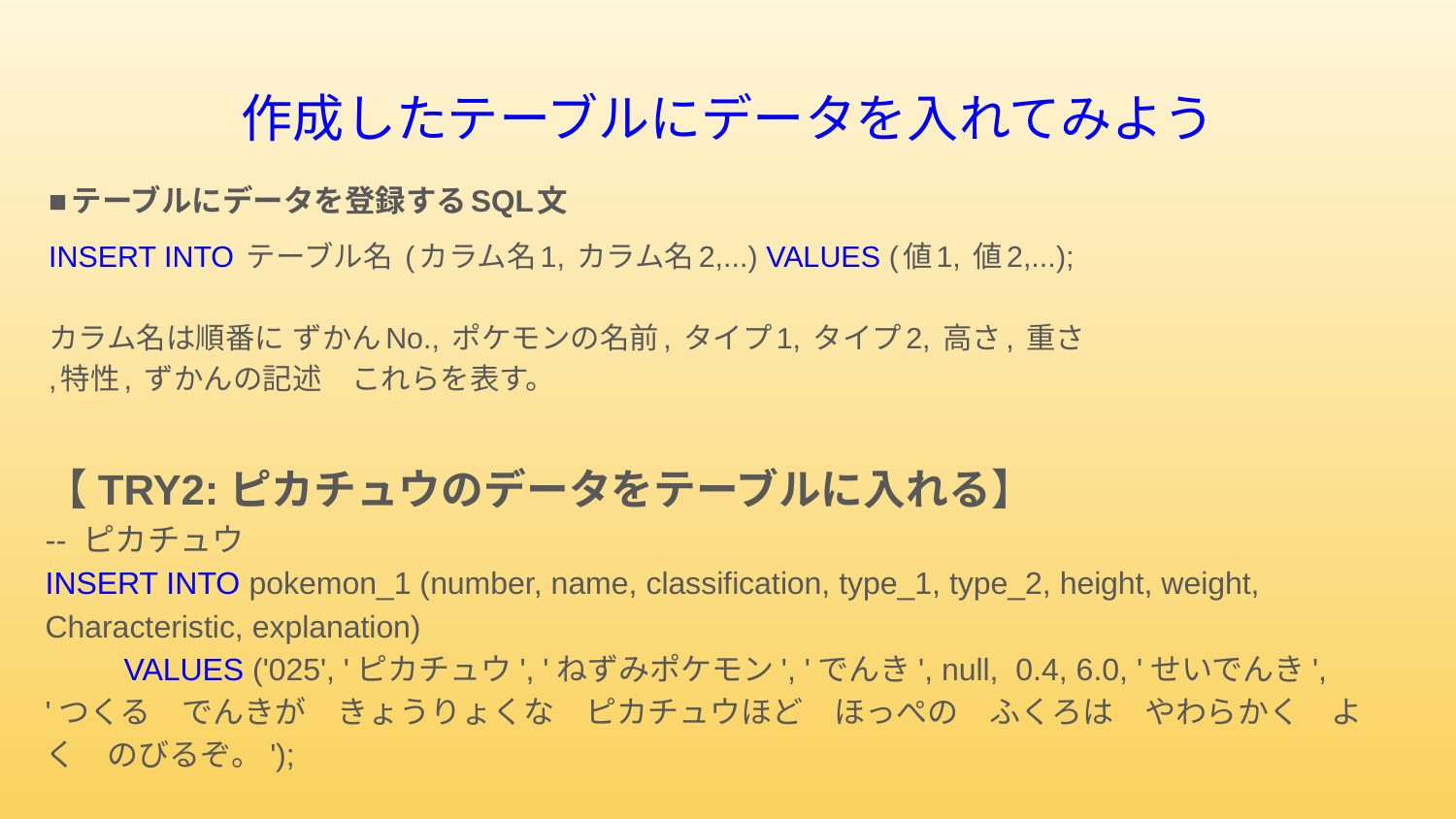

# 作成したテーブルにデータを入れてみよう
■テーブルにデータを登録するSQL文
INSERT INTO テーブル名 (カラム名1, カラム名2,...) VALUES (値1, 値2,...);
カラム名は順番に ずかんNo., ポケモンの名前, タイプ1, タイプ2, 高さ, 重さ
,特性, ずかんの記述　これらを表す。
【TRY2:ピカチュウのデータをテーブルに入れる】
-- ピカチュウ
INSERT INTO pokemon_1 (number, name, classification, type_1, type_2, height, weight, Characteristic, explanation)
         VALUES ('025', 'ピカチュウ', 'ねずみポケモン', 'でんき', null,  0.4, 6.0, 'せいでんき', 'つくる　でんきが　きょうりょくな　ピカチュウほど　ほっぺの　ふくろは　やわらかく　よく　のびるぞ。');